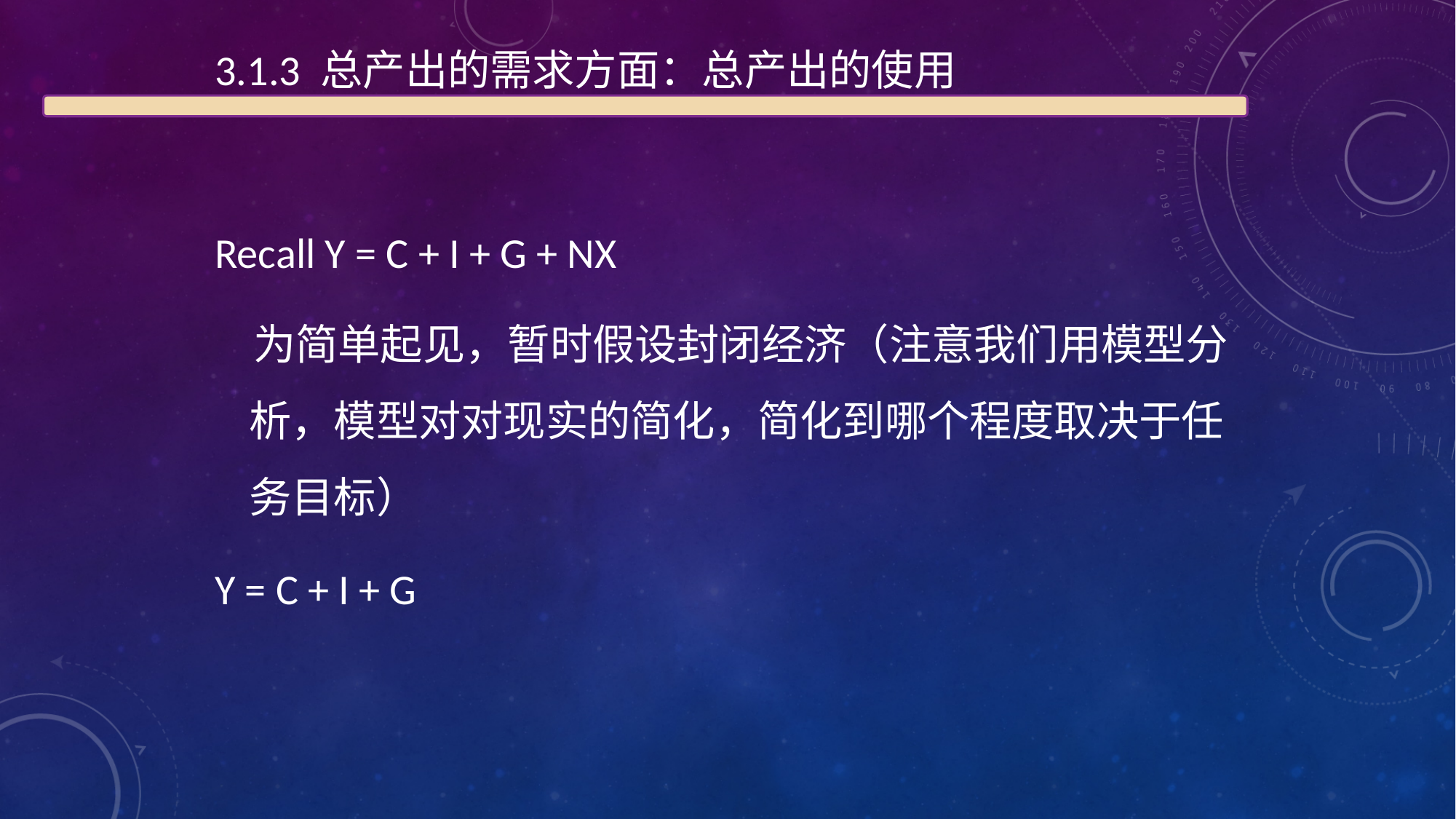

3.1.3 总产出的需求方面：总产出的使用

Recall Y = C + I + G + NX
   为简单起见，暂时假设封闭经济（注意我们用模型分析，模型对对现实的简化，简化到哪个程度取决于任务目标）
Y = C + I + G